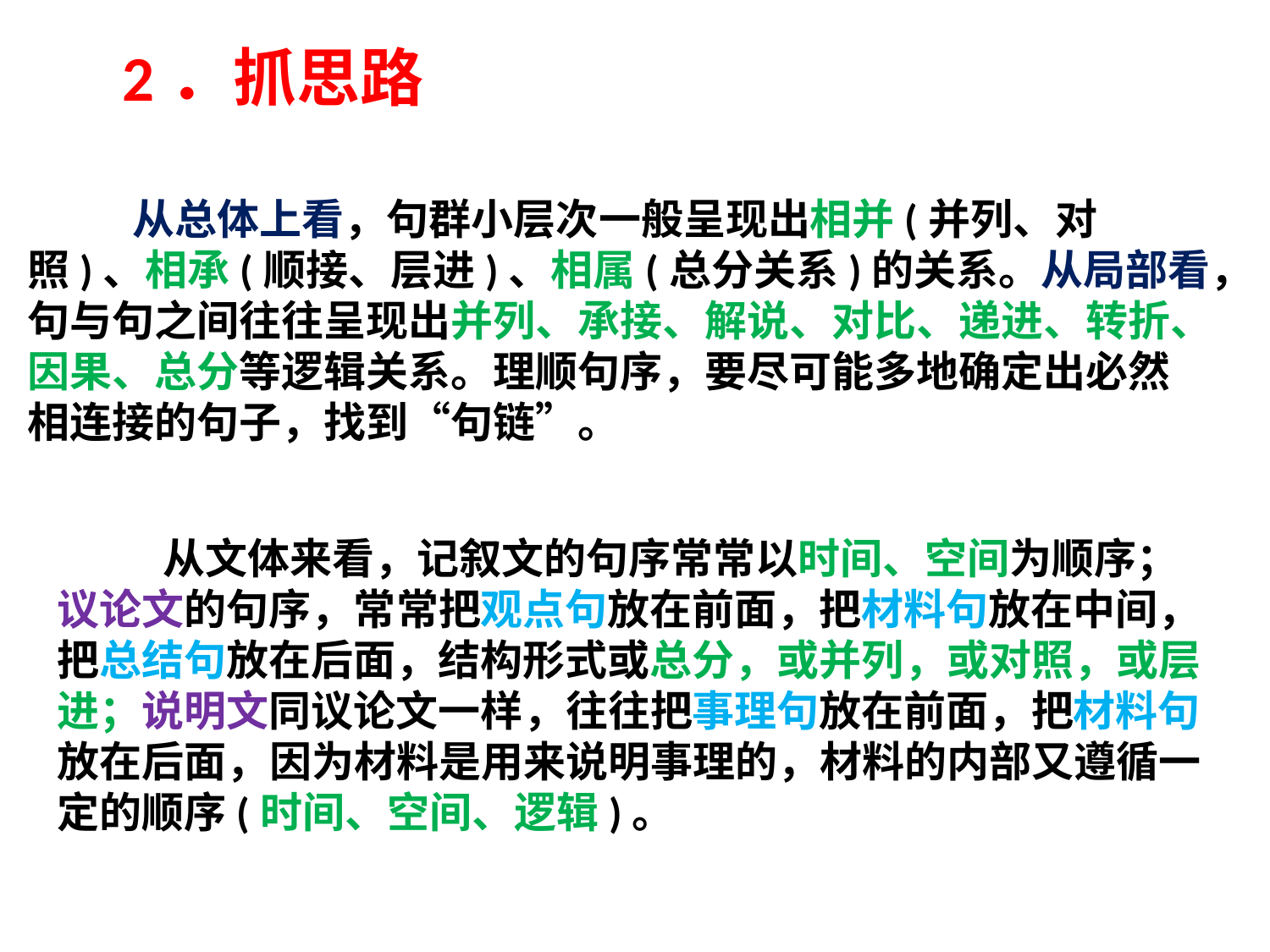

2．抓思路
          从总体上看，句群小层次一般呈现出相并(并列、对照)、相承(顺接、层进)、相属(总分关系)的关系。从局部看，句与句之间往往呈现出并列、承接、解说、对比、递进、转折、因果、总分等逻辑关系。理顺句序，要尽可能多地确定出必然相连接的句子，找到“句链”。
          从文体来看，记叙文的句序常常以时间、空间为顺序；
议论文的句序，常常把观点句放在前面，把材料句放在中间，把总结句放在后面，结构形式或总分，或并列，或对照，或层进；说明文同议论文一样，往往把事理句放在前面，把材料句放在后面，因为材料是用来说明事理的，材料的内部又遵循一定的顺序(时间、空间、逻辑)。